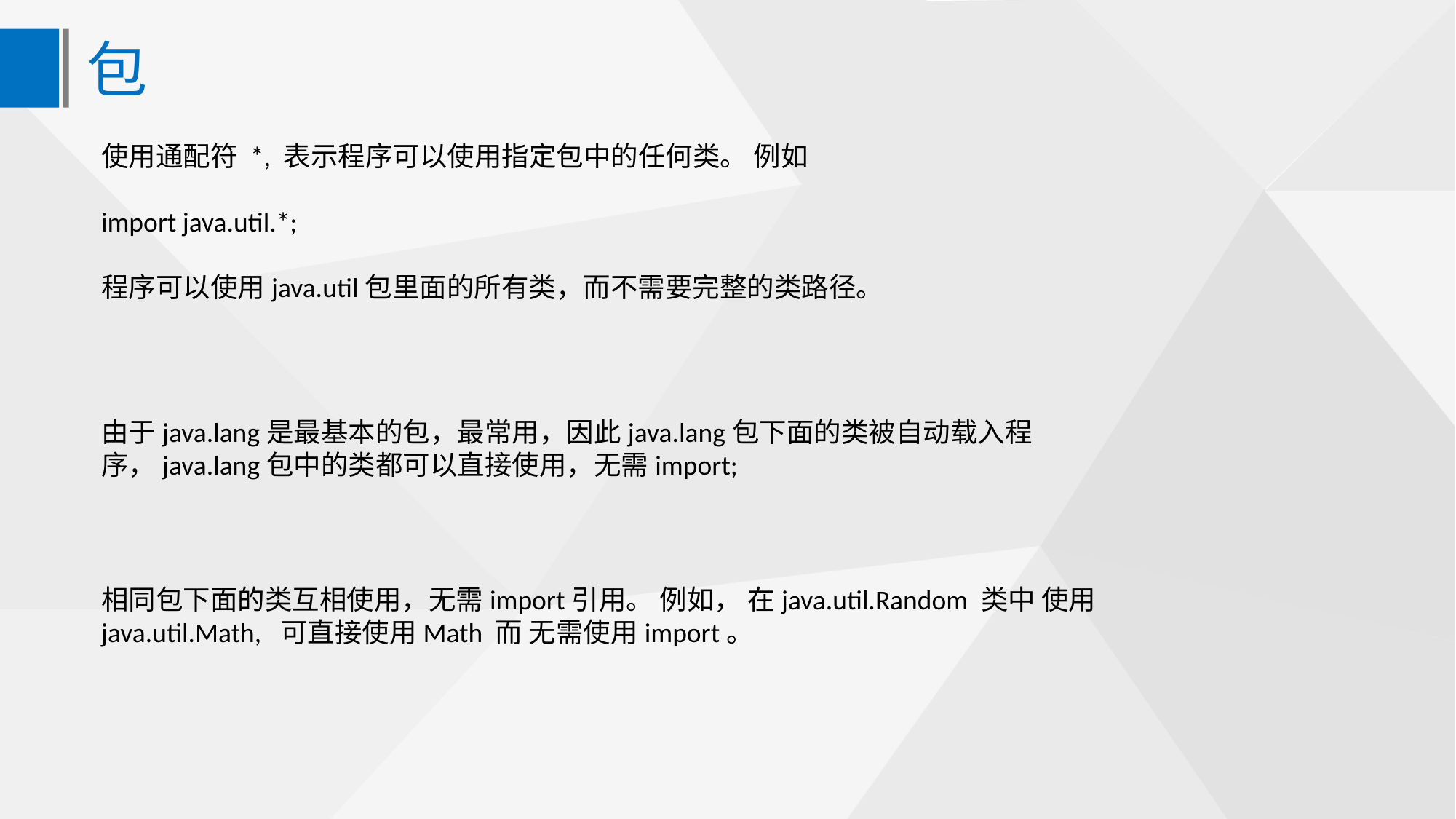

包

使用通配符 *, 表示程序可以使用指定包中的任何类。 例如

import java.util.*;

程序可以使用java.util包里面的所有类，而不需要完整的类路径。
由于java.lang是最基本的包，最常用，因此java.lang包下面的类被自动载入程序，java.lang包中的类都可以直接使用，无需import;
相同包下面的类互相使用，无需import引用。 例如， 在java.util.Random 类中 使用 java.util.Math,  可直接使用Math 而 无需使用import。